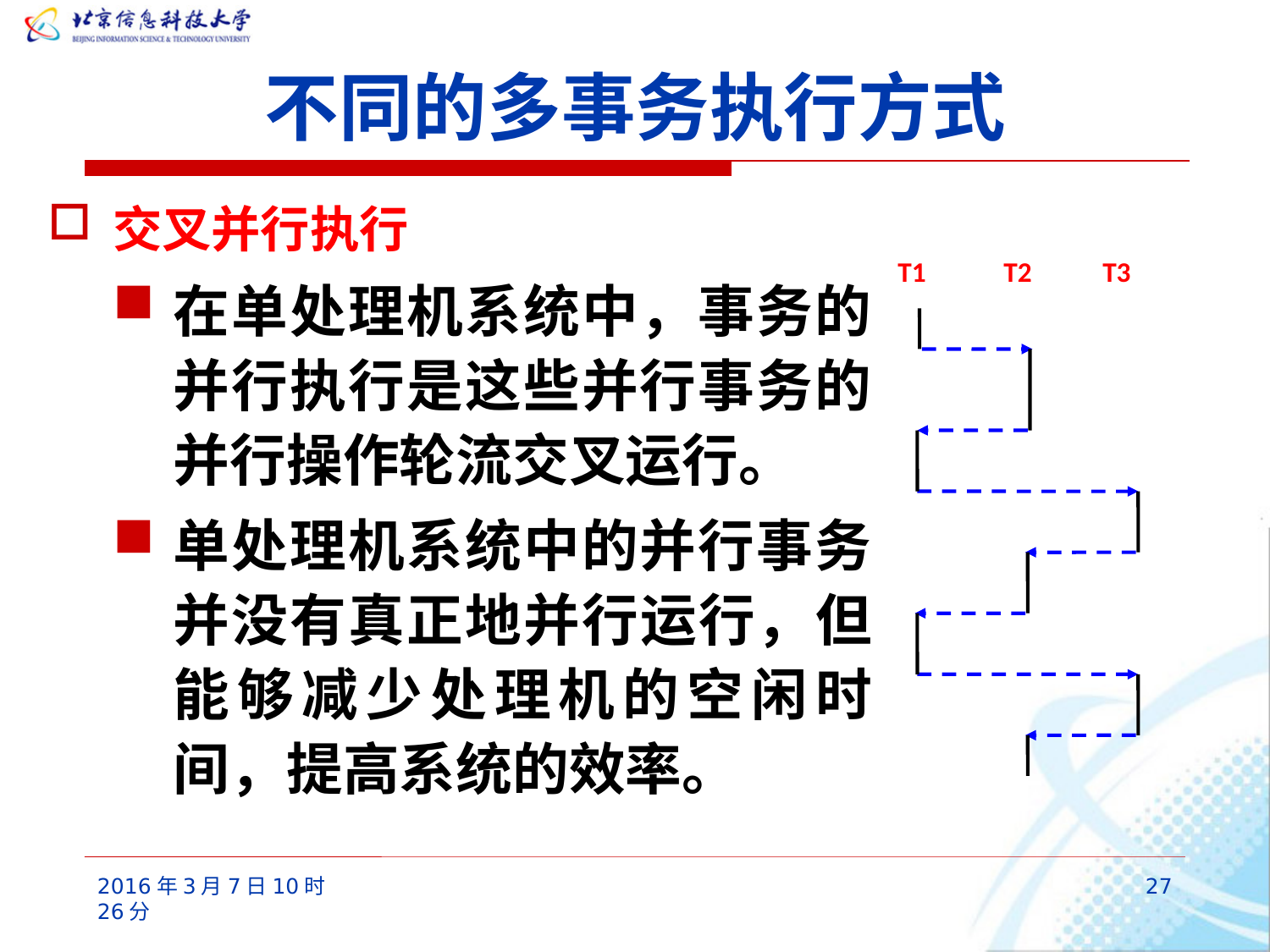

# 不同的多事务执行方式
交叉并行执行
在单处理机系统中，事务的并行执行是这些并行事务的并行操作轮流交叉运行。
单处理机系统中的并行事务并没有真正地并行运行，但能够减少处理机的空闲时间，提高系统的效率。
T1
T2
T3

2016年3月7日10时26分
27